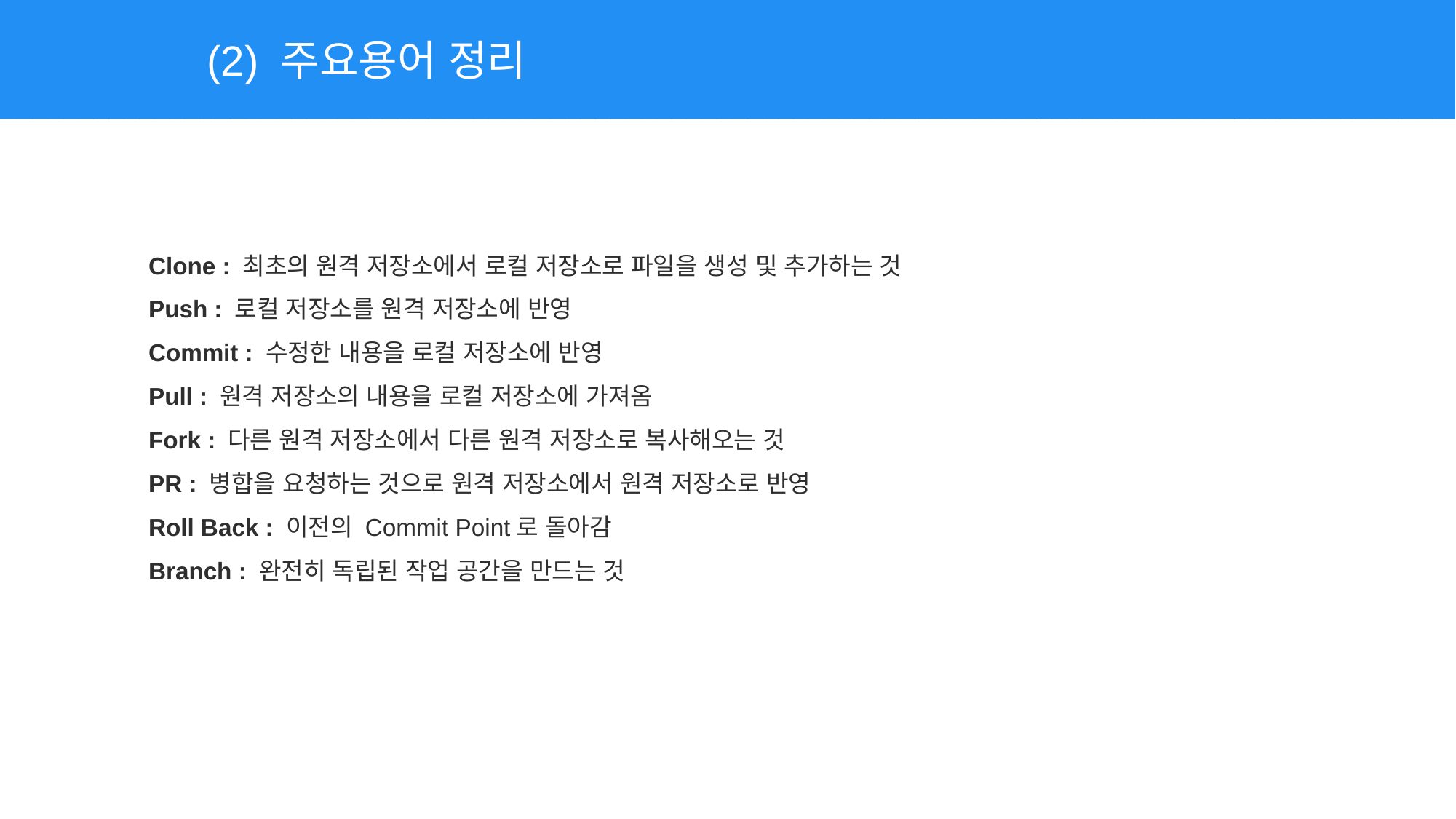

(2) 주요용어 정리
Clone : 최초의 원격 저장소에서 로컬 저장소로 파일을 생성 및 추가하는 것
Push : 로컬 저장소를 원격 저장소에 반영
Commit : 수정한 내용을 로컬 저장소에 반영
Pull : 원격 저장소의 내용을 로컬 저장소에 가져옴
Fork : 다른 원격 저장소에서 다른 원격 저장소로 복사해오는 것
PR : 병합을 요청하는 것으로 원격 저장소에서 원격 저장소로 반영
Roll Back : 이전의 Commit Point로 돌아감
Branch : 완전히 독립된 작업 공간을 만드는 것